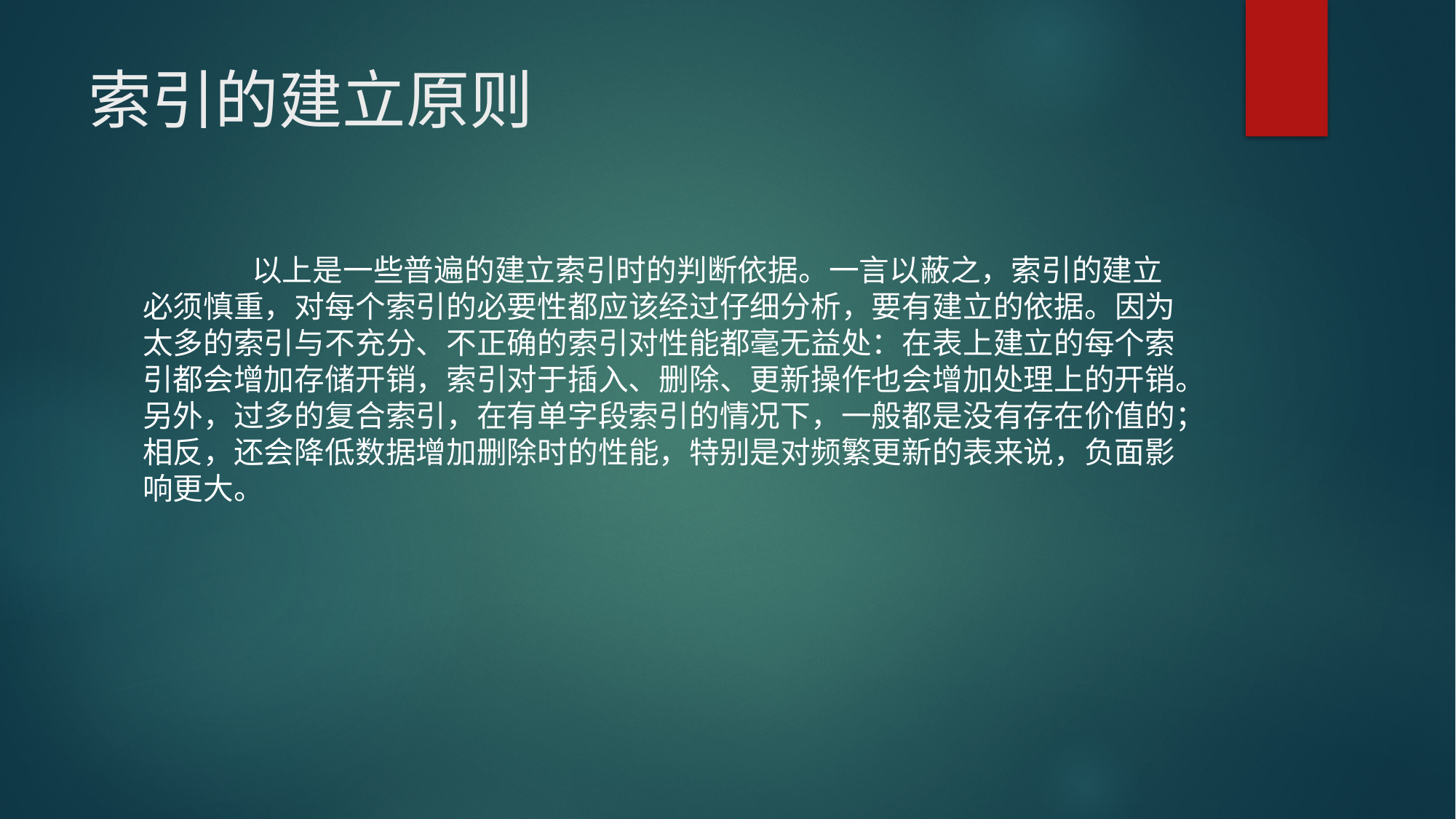

# 索引的建立原则
	以上是一些普遍的建立索引时的判断依据。一言以蔽之，索引的建立必须慎重，对每个索引的必要性都应该经过仔细分析，要有建立的依据。因为太多的索引与不充分、不正确的索引对性能都毫无益处：在表上建立的每个索引都会增加存储开销，索引对于插入、删除、更新操作也会增加处理上的开销。另外，过多的复合索引，在有单字段索引的情况下，一般都是没有存在价值的；相反，还会降低数据增加删除时的性能，特别是对频繁更新的表来说，负面影响更大。